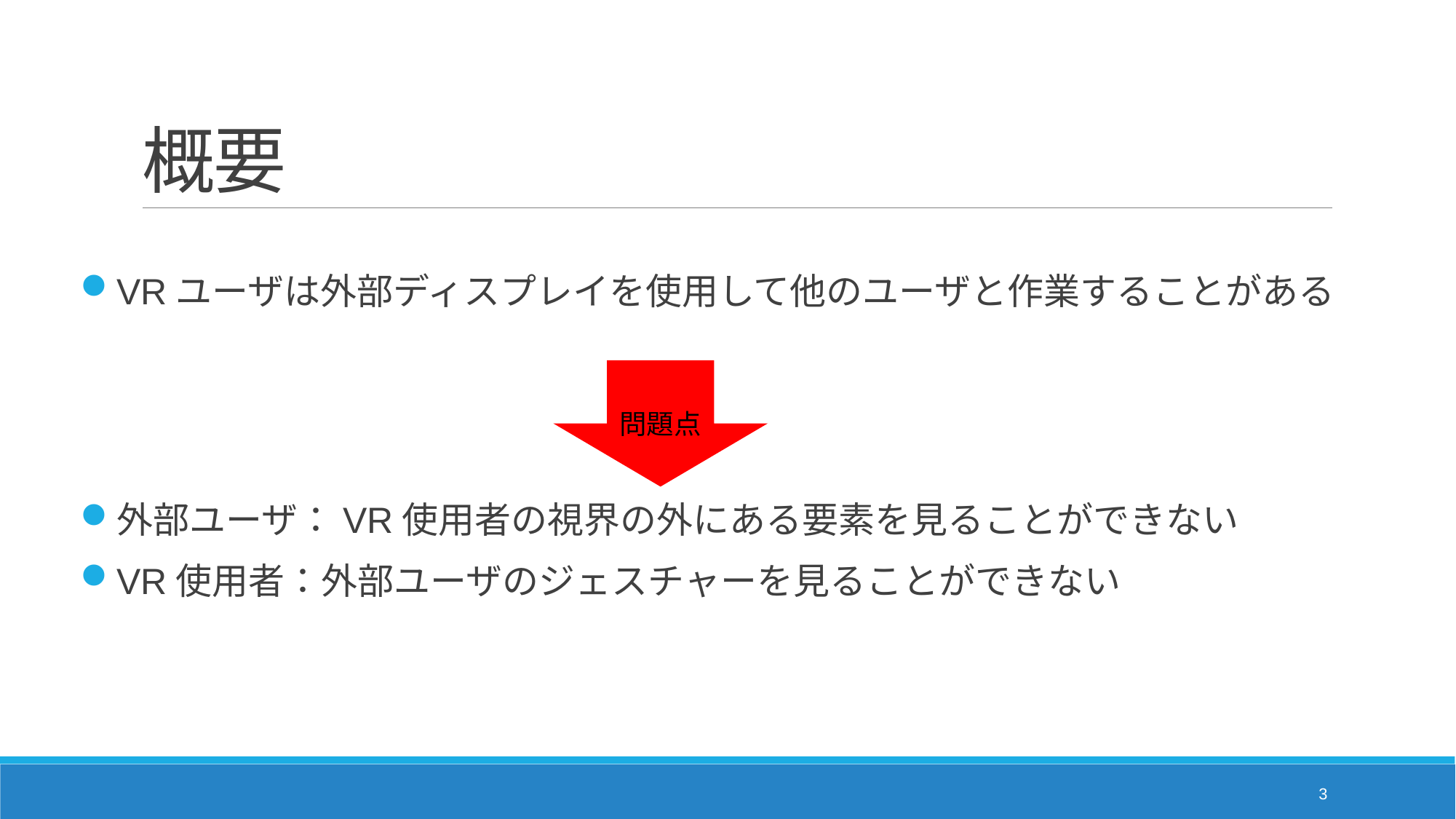

# 概要
VRユーザは外部ディスプレイを使用して他のユーザと作業することがある

外部ユーザ：VR使用者の視界の外にある要素を見ることができない
VR使用者：外部ユーザのジェスチャーを見ることができない

問題点
3